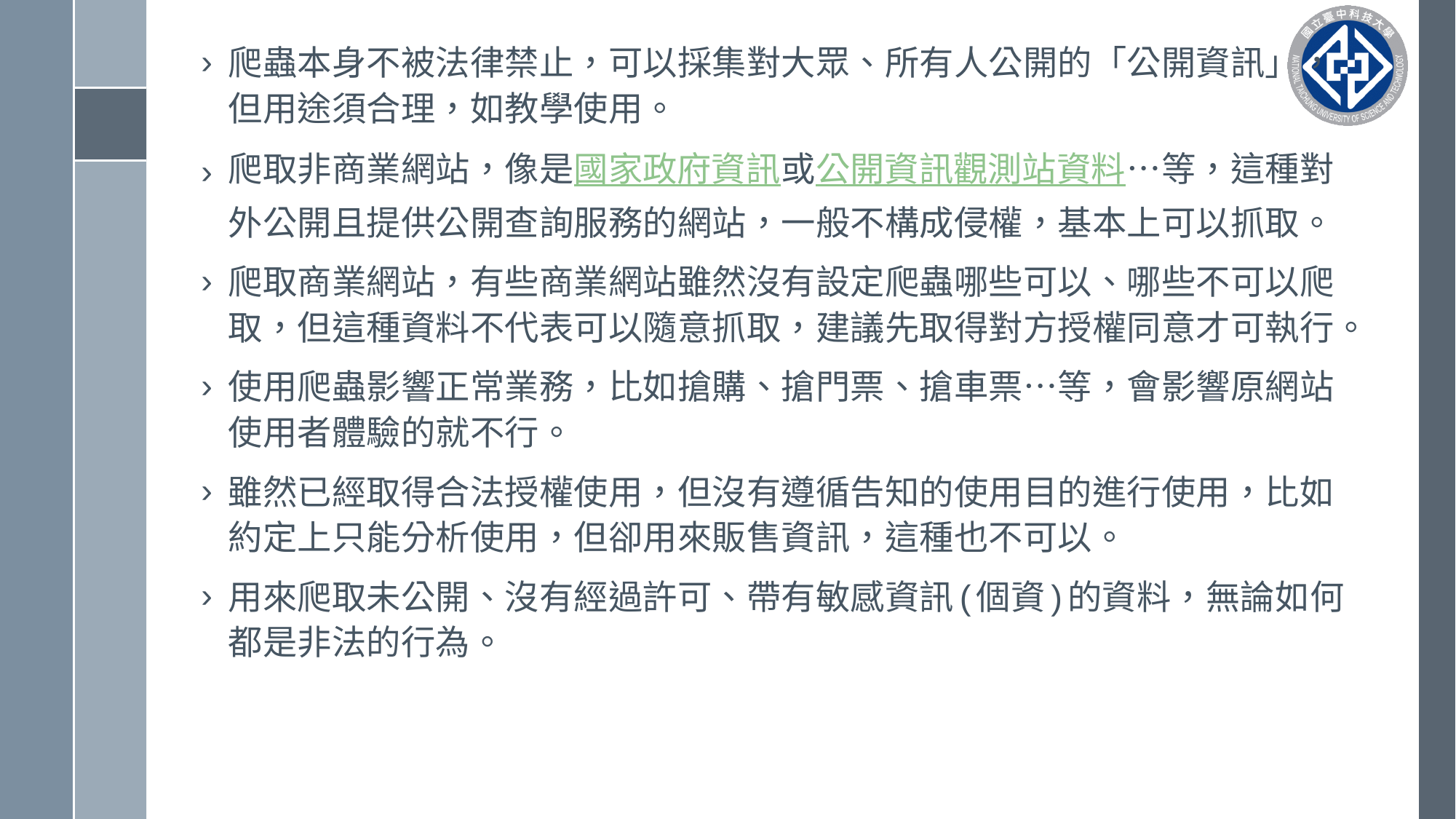

爬蟲本身不被法律禁止，可以採集對大眾、所有人公開的「公開資訊」，但用途須合理，如教學使用。
爬取非商業網站，像是國家政府資訊或公開資訊觀測站資料…等，這種對外公開且提供公開查詢服務的網站，一般不構成侵權，基本上可以抓取。
爬取商業網站，有些商業網站雖然沒有設定爬蟲哪些可以、哪些不可以爬取，但這種資料不代表可以隨意抓取，建議先取得對方授權同意才可執行。
使用爬蟲影響正常業務，比如搶購、搶門票、搶車票…等，會影響原網站使用者體驗的就不行。
雖然已經取得合法授權使用，但沒有遵循告知的使用目的進行使用，比如約定上只能分析使用，但卻用來販售資訊，這種也不可以。
用來爬取未公開、沒有經過許可、帶有敏感資訊(個資)的資料，無論如何都是非法的行為。